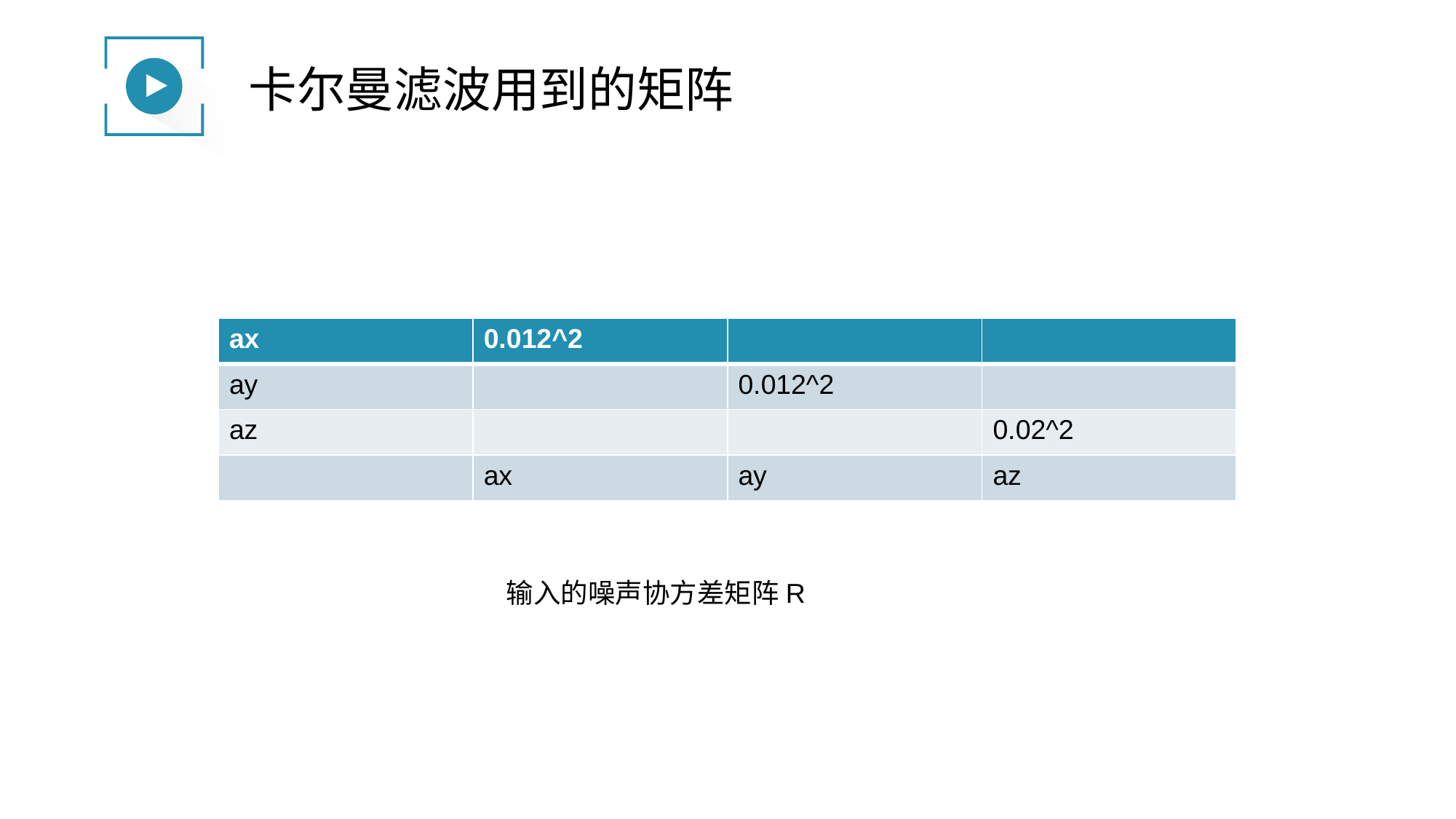

卡尔曼滤波用到的矩阵
| ax | 0.012^2 |  |  |
| --- | --- | --- | --- |
| ay |  | 0.012^2 |  |
| az |  |  | 0.02^2 |
|  | ax | ay | az |
输入的噪声协方差矩阵R